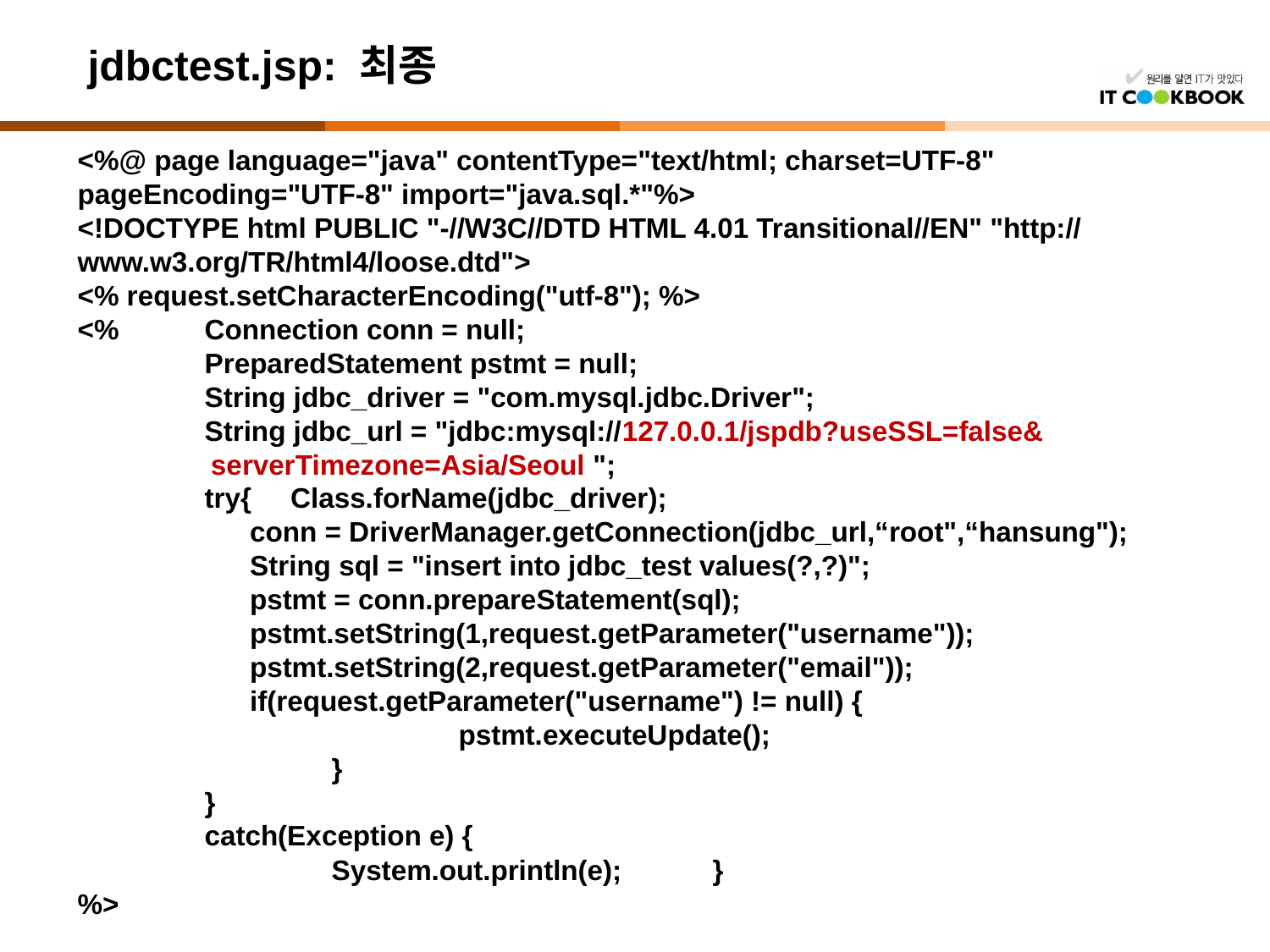

# jdbctest.jsp: 최종
<%@ page language="java" contentType="text/html; charset=UTF-8" pageEncoding="UTF-8" import="java.sql.*"%>
<!DOCTYPE html PUBLIC "-//W3C//DTD HTML 4.01 Transitional//EN" "http://www.w3.org/TR/html4/loose.dtd">
<% request.setCharacterEncoding("utf-8"); %>
<%	Connection conn = null;
	PreparedStatement pstmt = null;
	String jdbc_driver = "com.mysql.jdbc.Driver";
	String jdbc_url = "jdbc:mysql://127.0.0.1/jspdb?useSSL=false&
                 serverTimezone=Asia/Seoul ";
	try{     Class.forName(jdbc_driver);
                      conn = DriverManager.getConnection(jdbc_url,“root",“hansung");
                      String sql = "insert into jdbc_test values(?,?)";
                      pstmt = conn.prepareStatement(sql);
                      pstmt.setString(1,request.getParameter("username"));
                      pstmt.setString(2,request.getParameter("email"));
                      if(request.getParameter("username") != null) {
			pstmt.executeUpdate();
		}
	}
	catch(Exception e) {
		System.out.println(e);	}
%>